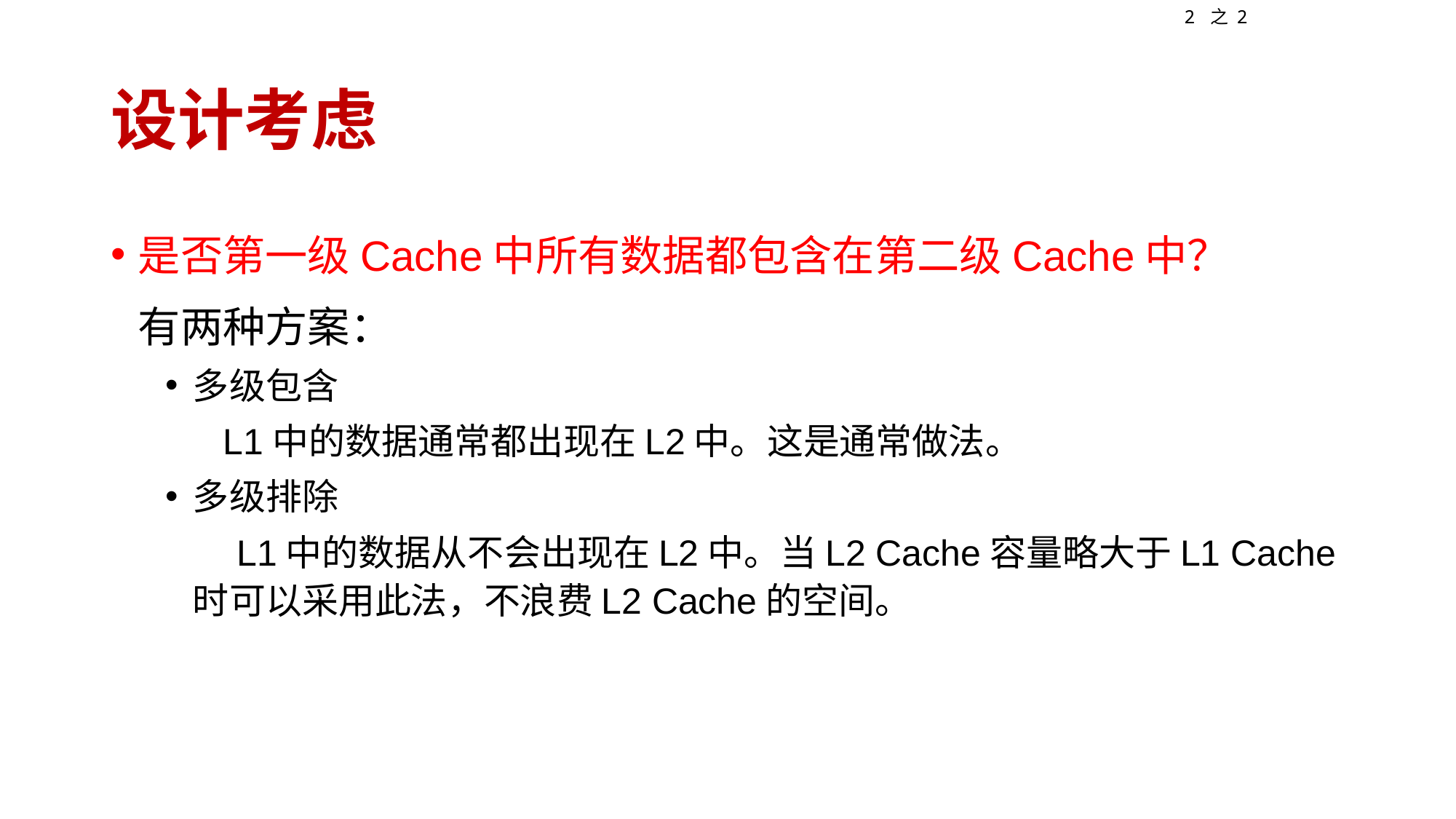

2 之 2
# 设计考虑
是否第一级Cache中所有数据都包含在第二级Cache中？
	有两种方案：
多级包含
	   L1中的数据通常都出现在L2中。这是通常做法。
多级排除
       L1中的数据从不会出现在L2中。当L2 Cache容量略大于L1 Cache时可以采用此法，不浪费L2 Cache的空间。